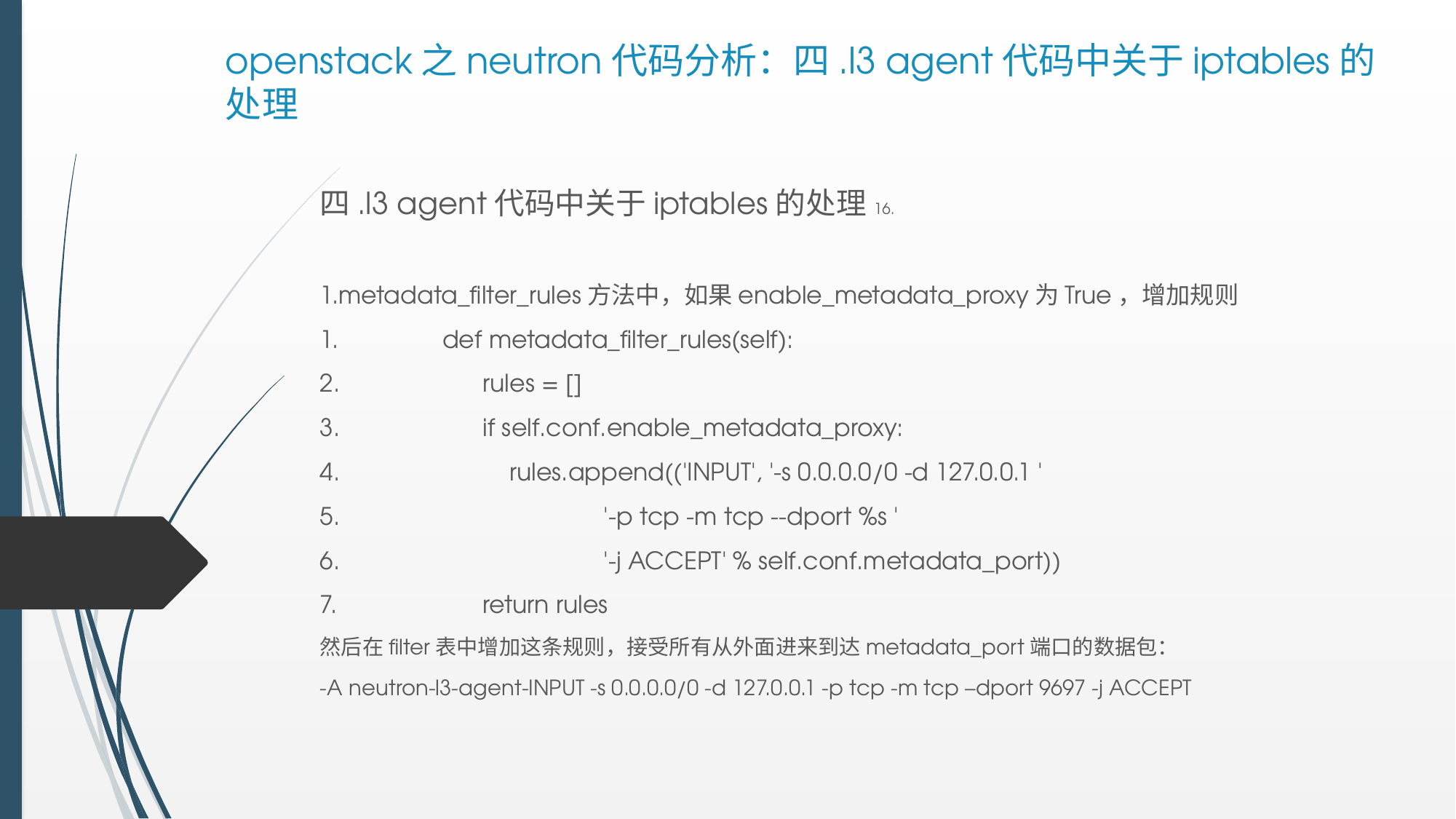

# openstack之neutron代码分析：四.l3 agent代码中关于iptables的处理
四.l3 agent代码中关于iptables的处理16.

1.metadata_filter_rules方法中，如果enable_metadata_proxy为True，增加规则
1.	  def metadata_filter_rules(self):
2.	        rules = []
3.	        if self.conf.enable_metadata_proxy:
4.	            rules.append(('INPUT', '-s 0.0.0.0/0 -d 127.0.0.1 '
5.	                          '-p tcp -m tcp --dport %s '
6.	                          '-j ACCEPT' % self.conf.metadata_port))
7.	        return rules
然后在filter表中增加这条规则，接受所有从外面进来到达metadata_port端口的数据包：
-A neutron-l3-agent-INPUT -s 0.0.0.0/0 -d 127.0.0.1 -p tcp -m tcp –dport 9697 -j ACCEPT